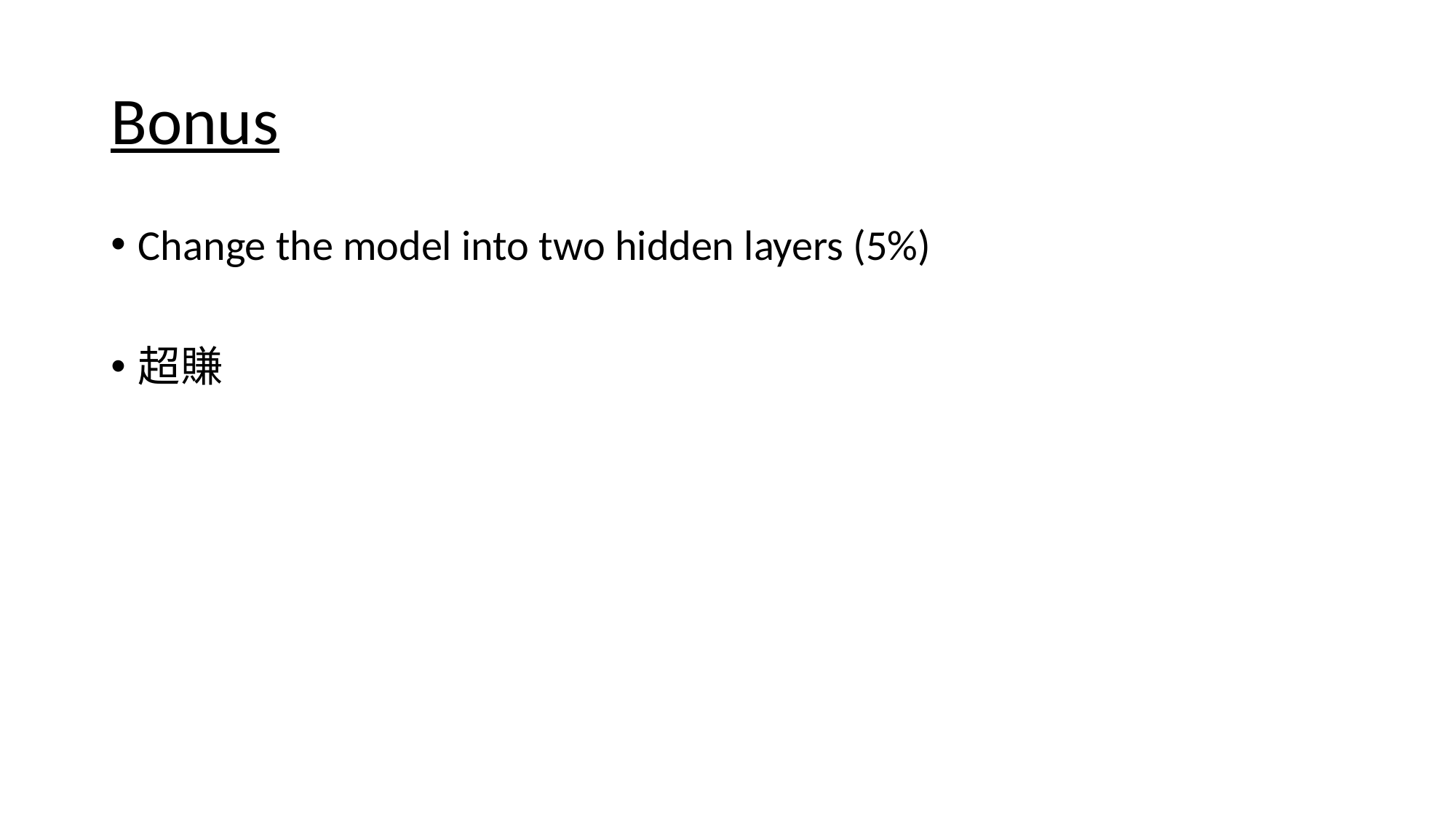

# Bonus
Change the model into two hidden layers (5%)

超賺